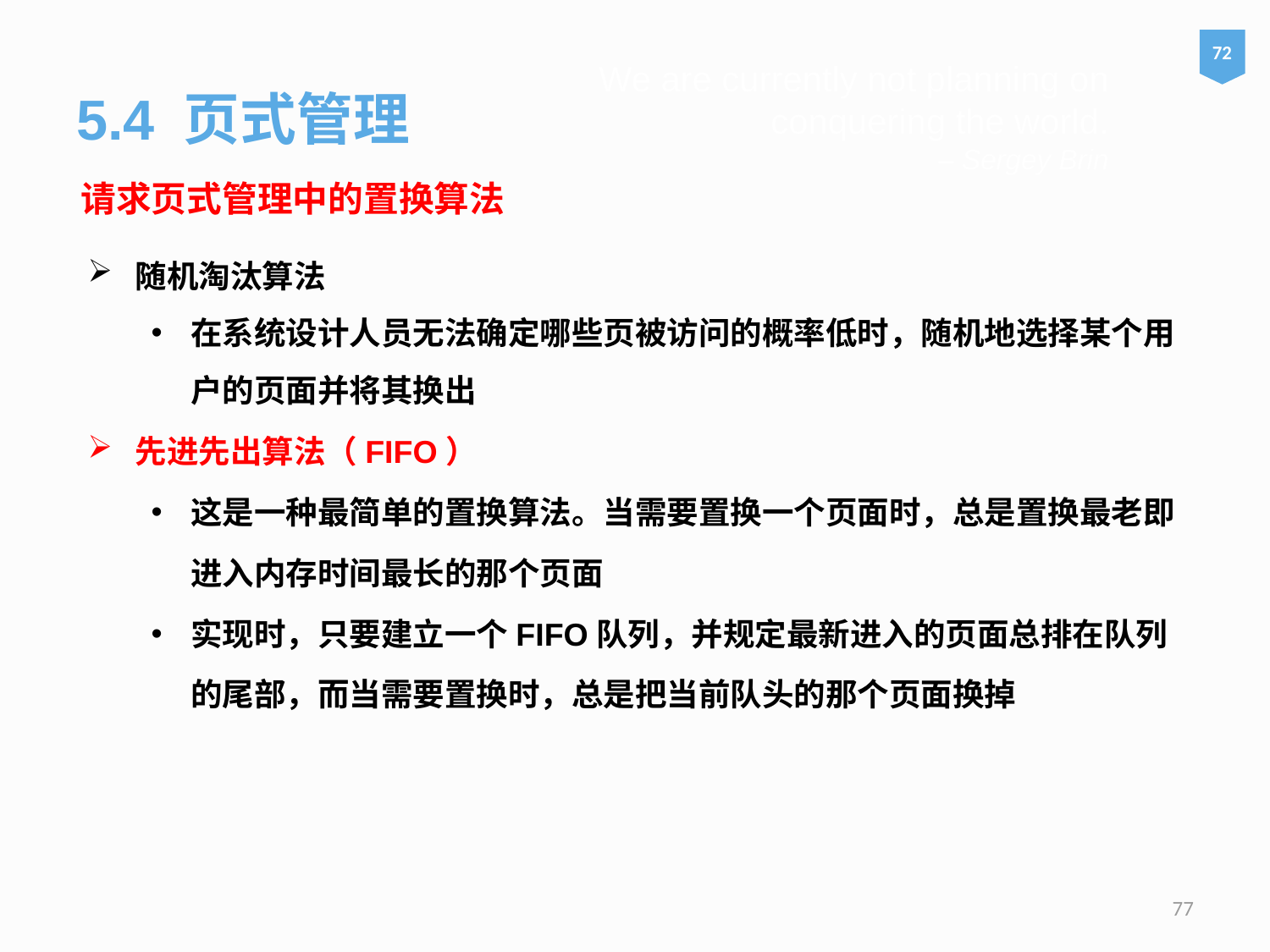

72
# We are currently not planning on conquering the world. – Sergey Brin
5.4 页式管理
请求页式管理中的置换算法

随机淘汰算法
在系统设计人员无法确定哪些页被访问的概率低时，随机地选择某个用户的页面并将其换出
先进先出算法（FIFO）
这是一种最简单的置换算法。当需要置换一个页面时，总是置换最老即进入内存时间最长的那个页面
实现时，只要建立一个FIFO队列，并规定最新进入的页面总排在队列的尾部，而当需要置换时，总是把当前队头的那个页面换掉

77